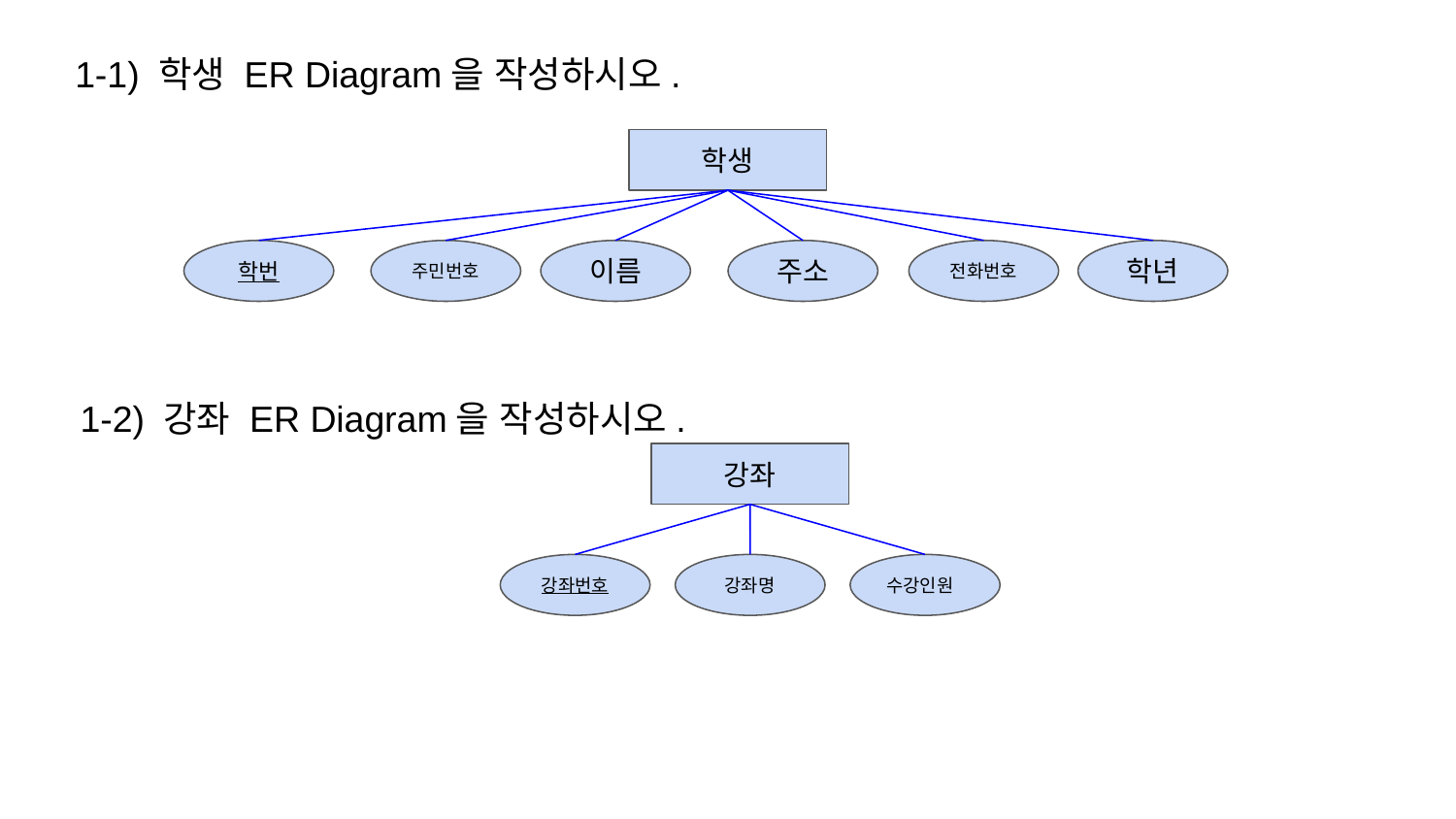

1-1) 학생 ER Diagram을 작성하시오.
학생
학번
주민번호
이름
주소
전화번호
학년
1-2) 강좌 ER Diagram을 작성하시오.
강좌
강좌번호
강좌명
수강인원